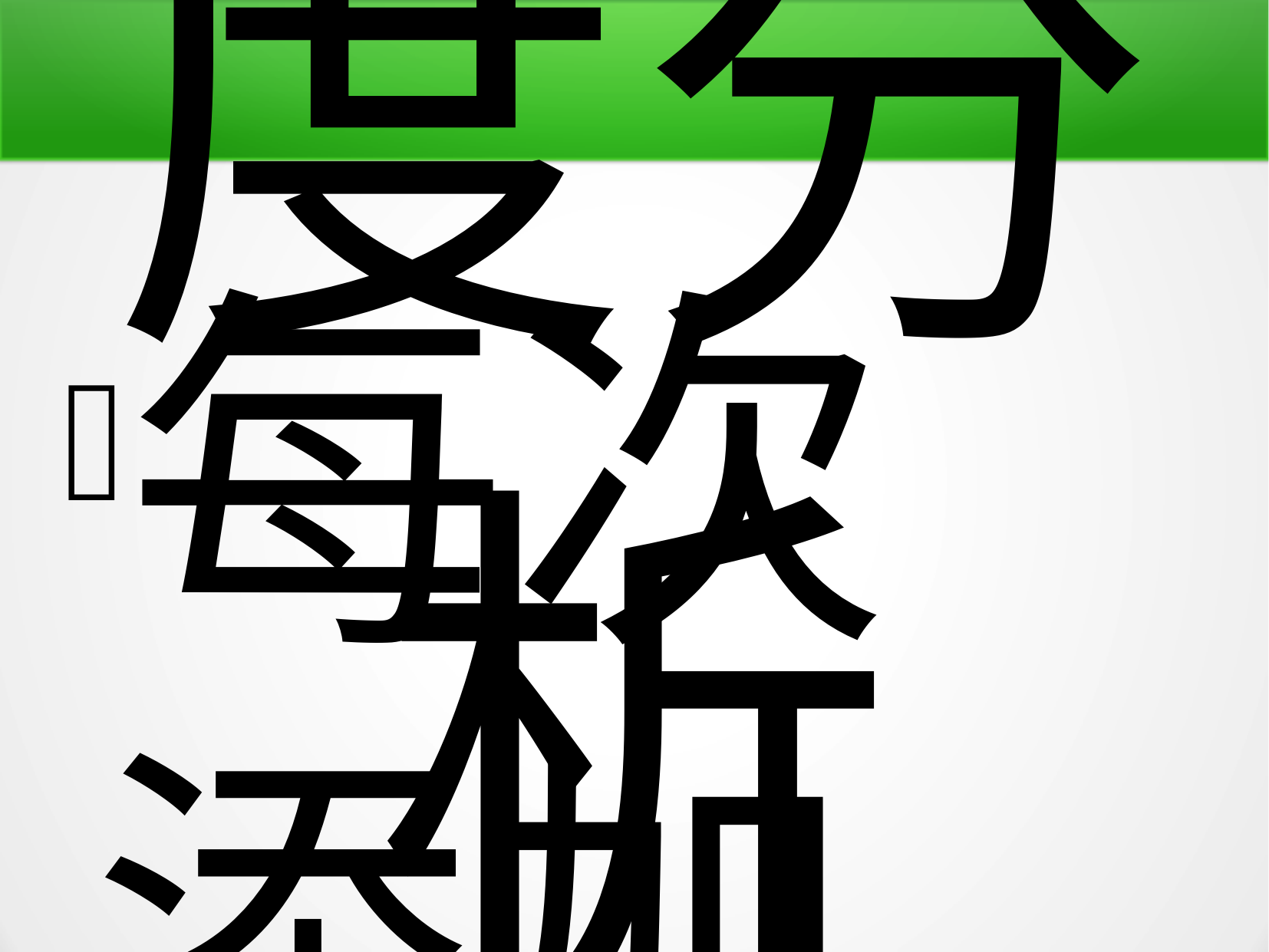

复杂度分析
每次添加一个结点时最多新增一个r结点，所以最后最多有2n个结点。所以空间复杂度是O(n)级别。
沿着fail指针走，走过一次之后就不会再走，所以构建的时间复杂度也是O(n)